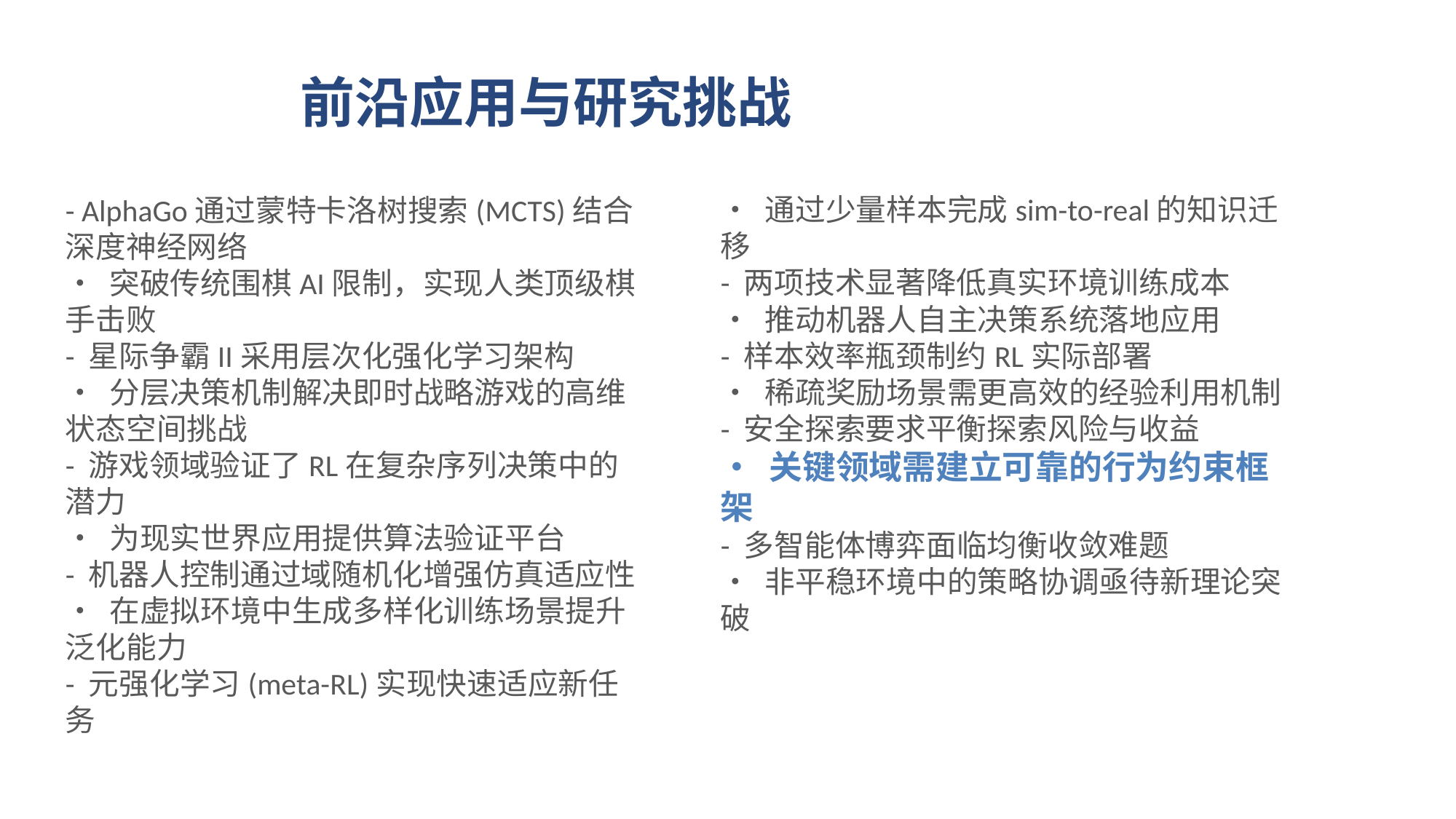

# 前沿应用与研究挑战
- AlphaGo通过蒙特卡洛树搜索(MCTS)结合深度神经网络
• 突破传统围棋AI限制，实现人类顶级棋手击败
- 星际争霸II采用层次化强化学习架构
• 分层决策机制解决即时战略游戏的高维状态空间挑战
- 游戏领域验证了RL在复杂序列决策中的潜力
• 为现实世界应用提供算法验证平台
- 机器人控制通过域随机化增强仿真适应性
• 在虚拟环境中生成多样化训练场景提升泛化能力
- 元强化学习(meta-RL)实现快速适应新任务
• 通过少量样本完成sim-to-real的知识迁移
- 两项技术显著降低真实环境训练成本
• 推动机器人自主决策系统落地应用
- 样本效率瓶颈制约RL实际部署
• 稀疏奖励场景需更高效的经验利用机制
- 安全探索要求平衡探索风险与收益
• 关键领域需建立可靠的行为约束框架
- 多智能体博弈面临均衡收敛难题
• 非平稳环境中的策略协调亟待新理论突破